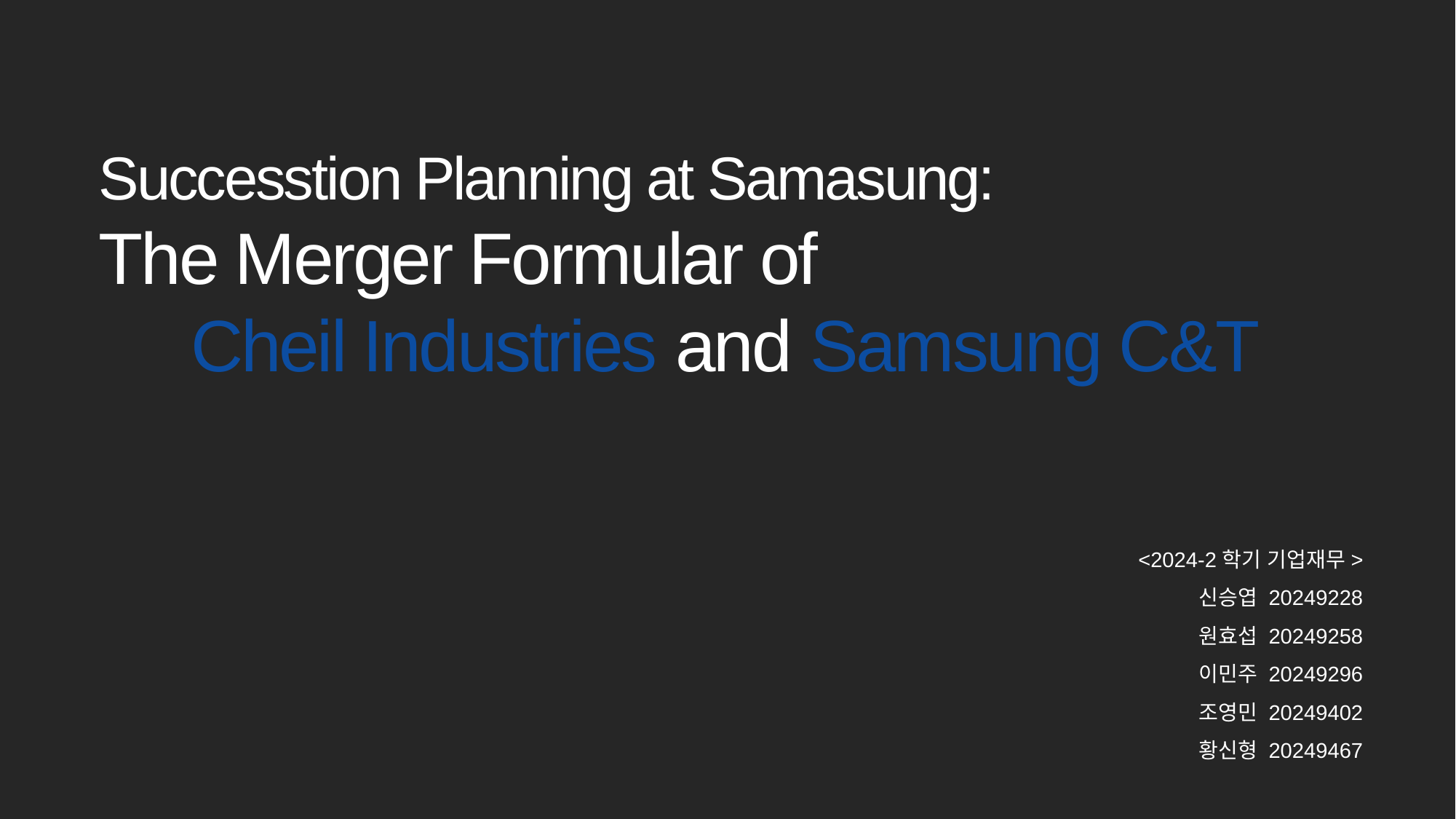

Successtion Planning at Samasung:
The Merger Formular of
     Cheil Industries and Samsung C&T
<2024-2학기 기업재무>
신승엽 20249228
원효섭 20249258
이민주 20249296
조영민 20249402
황신형 20249467